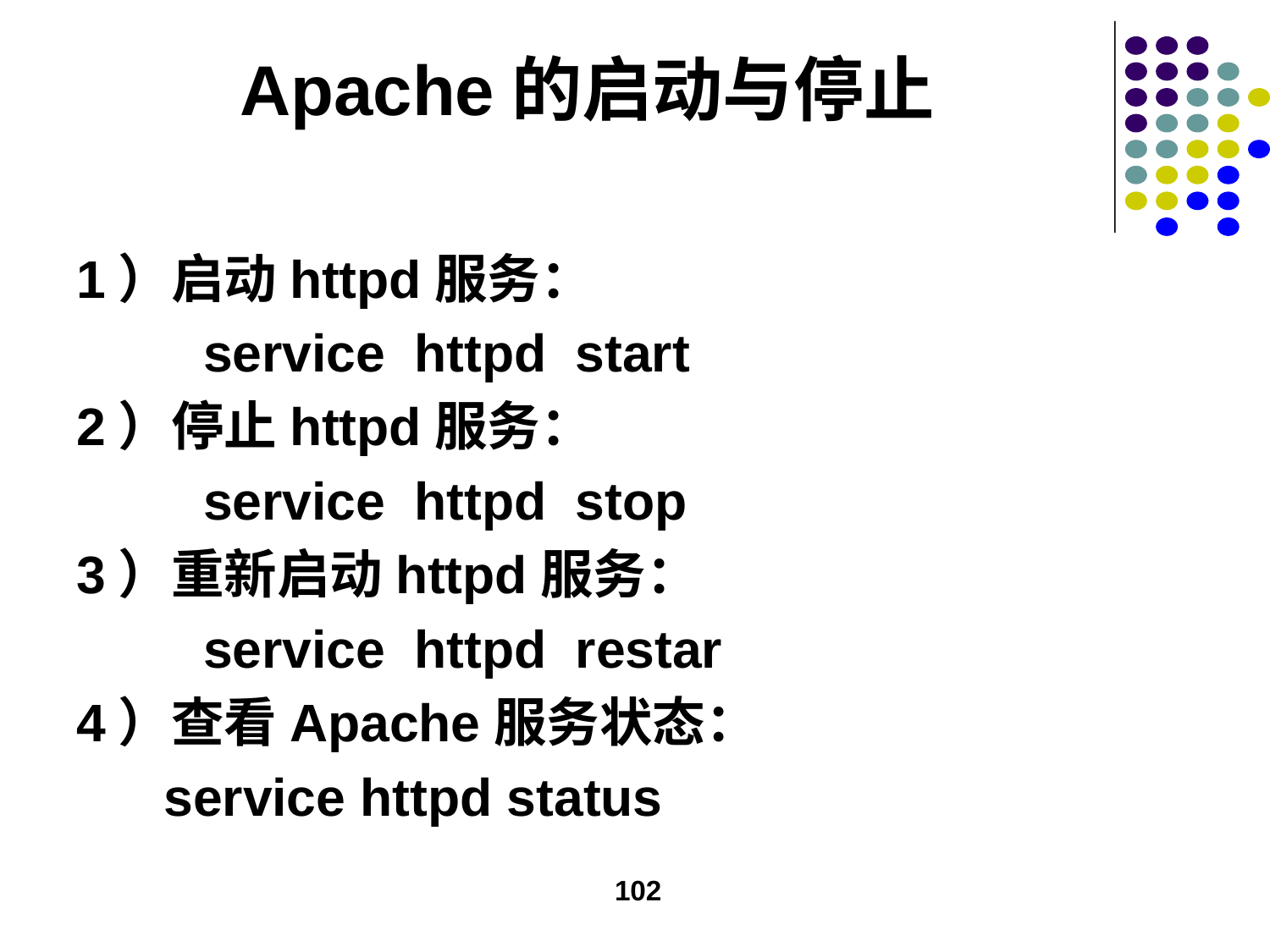

# Apache的启动与停止
1）启动httpd服务：
	service  httpd  start
2）停止httpd服务：
	service  httpd  stop
3）重新启动httpd服务：
	service  httpd  restar
4）查看Apache服务状态：
      service httpd status

102